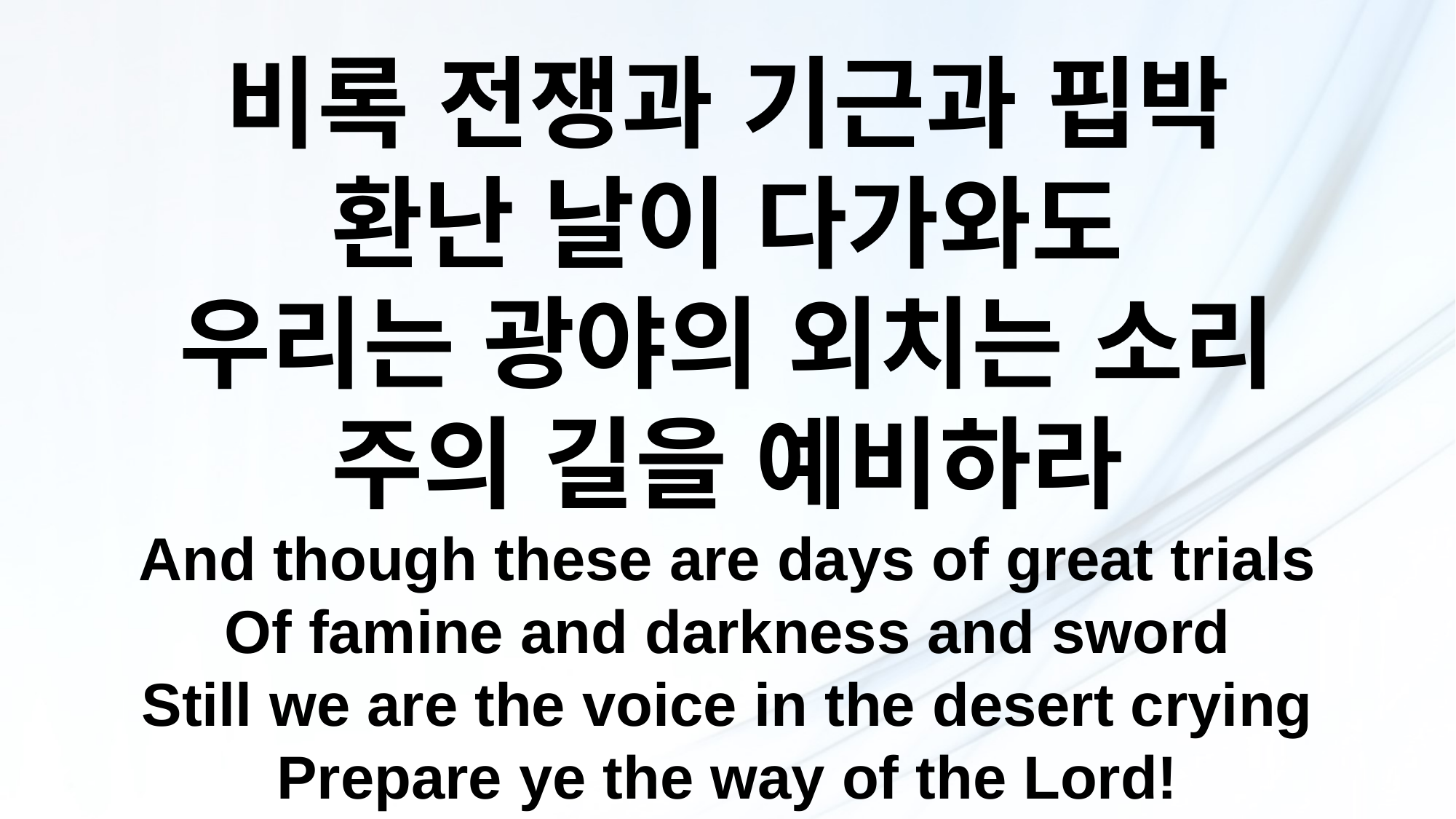

비록 전쟁과 기근과 핍박
환난 날이 다가와도
우리는 광야의 외치는 소리
주의 길을 예비하라
And though these are days of great trials
Of famine and darkness and sword
Still we are the voice in the desert crying
Prepare ye the way of the Lord!